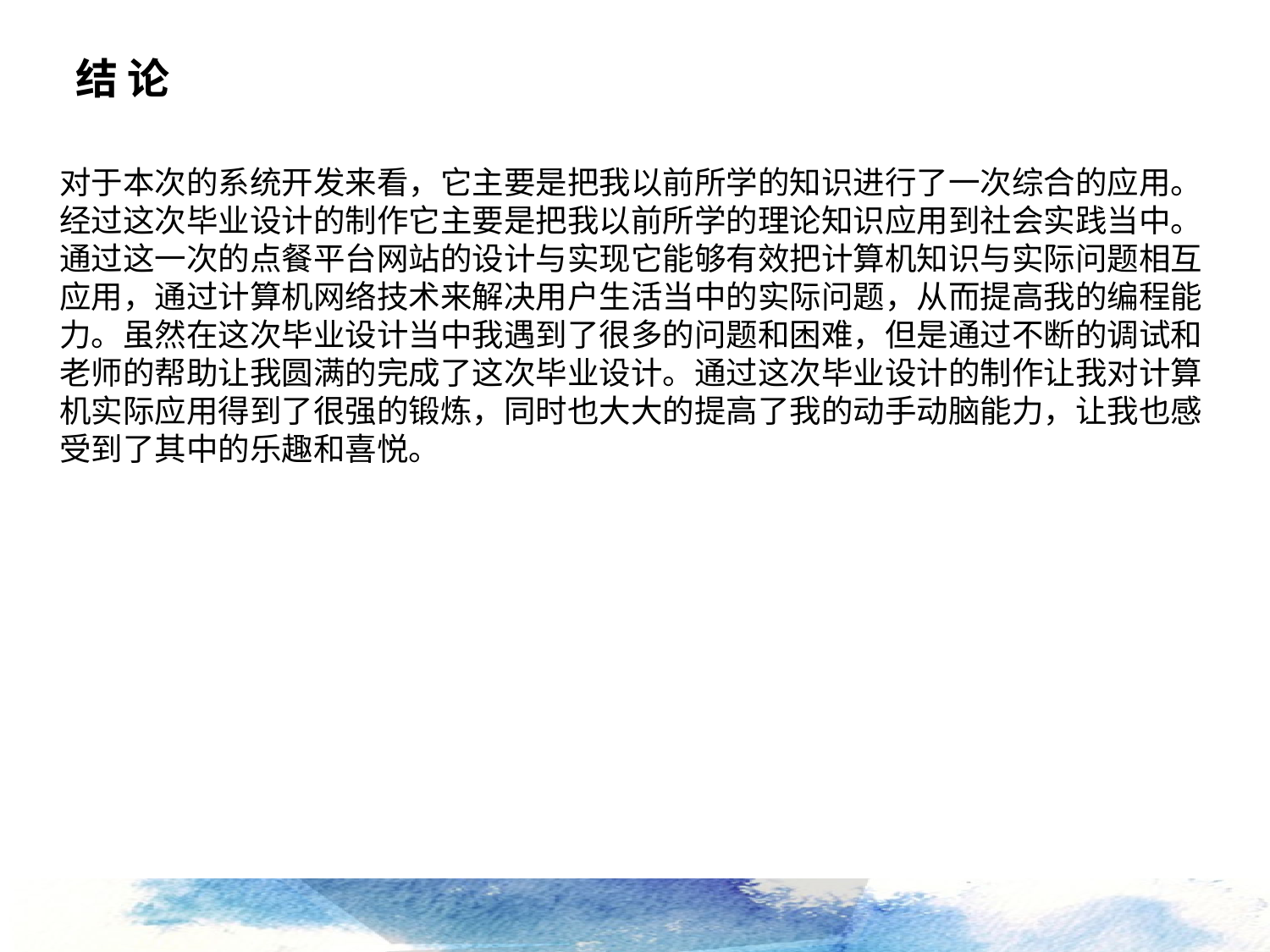

结 论
对于本次的系统开发来看，它主要是把我以前所学的知识进行了一次综合的应用。经过这次毕业设计的制作它主要是把我以前所学的理论知识应用到社会实践当中。通过这一次的点餐平台网站的设计与实现它能够有效把计算机知识与实际问题相互应用，通过计算机网络技术来解决用户生活当中的实际问题，从而提高我的编程能力。虽然在这次毕业设计当中我遇到了很多的问题和困难，但是通过不断的调试和老师的帮助让我圆满的完成了这次毕业设计。通过这次毕业设计的制作让我对计算机实际应用得到了很强的锻炼，同时也大大的提高了我的动手动脑能力，让我也感受到了其中的乐趣和喜悦。